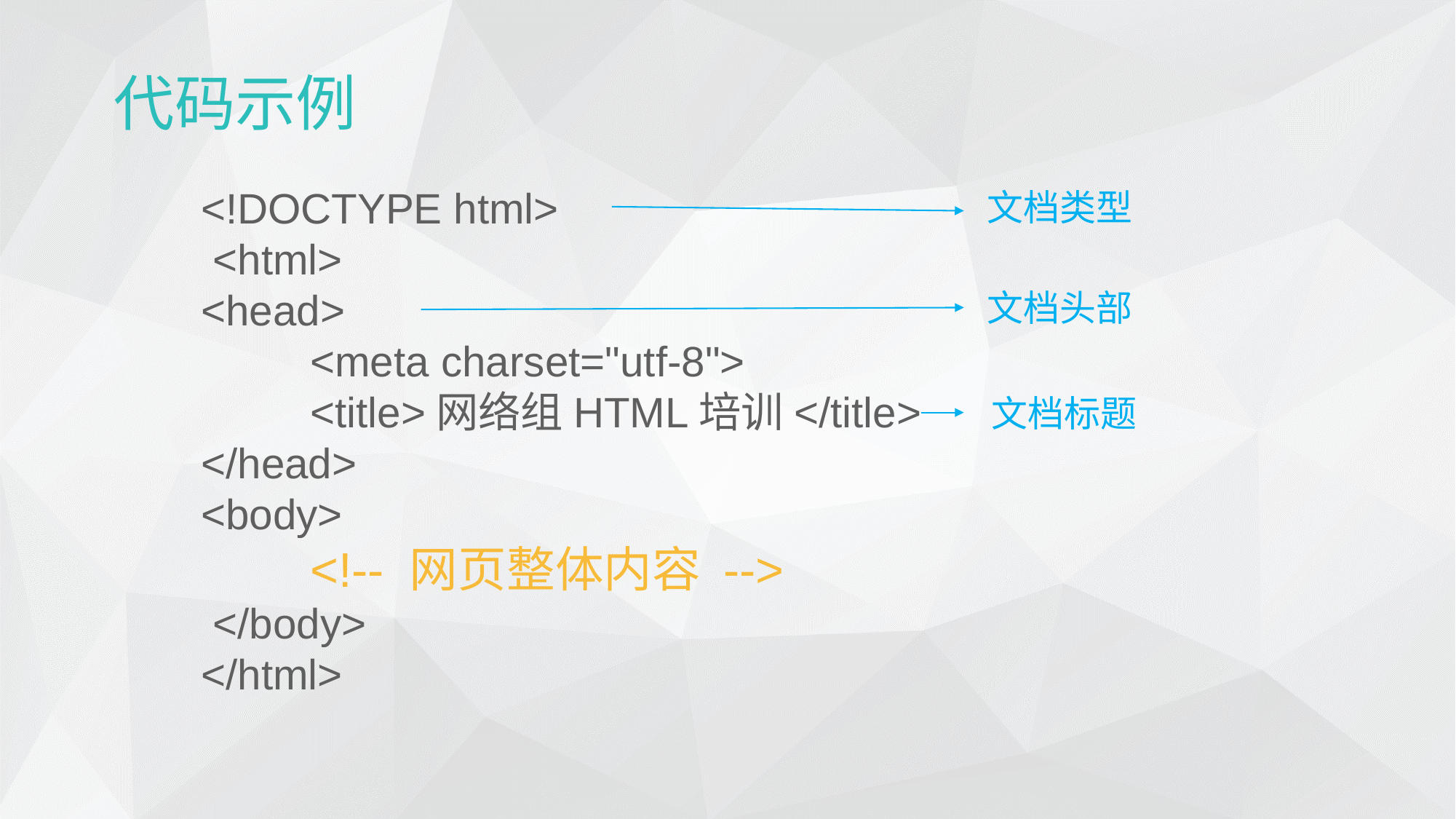

代码示例
<!DOCTYPE html>
 <html>
<head>
	<meta charset="utf-8">
	<title>网络组HTML培训</title>
</head>
<body>
	<!-- 网页整体内容 -->
 </body>
</html>
文档类型
文档头部
文档标题